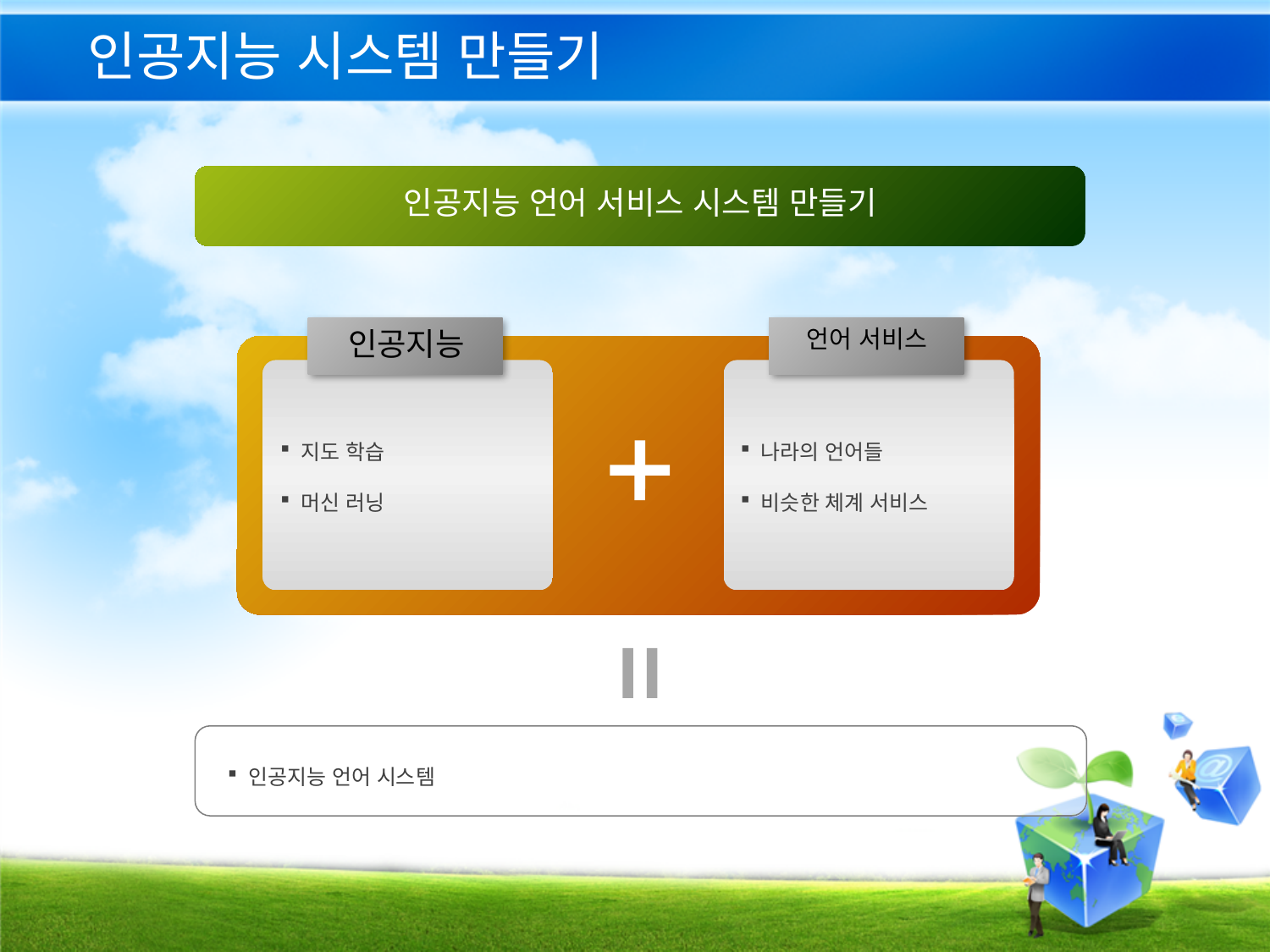

# 인공지능 시스템 만들기

인공지능 언어 서비스 시스템 만들기

인공지능

언어 서비스

 지도 학습
 머신 러닝
 나라의 언어들
 비슷한 체계 서비스

 인공지능 언어 시스템